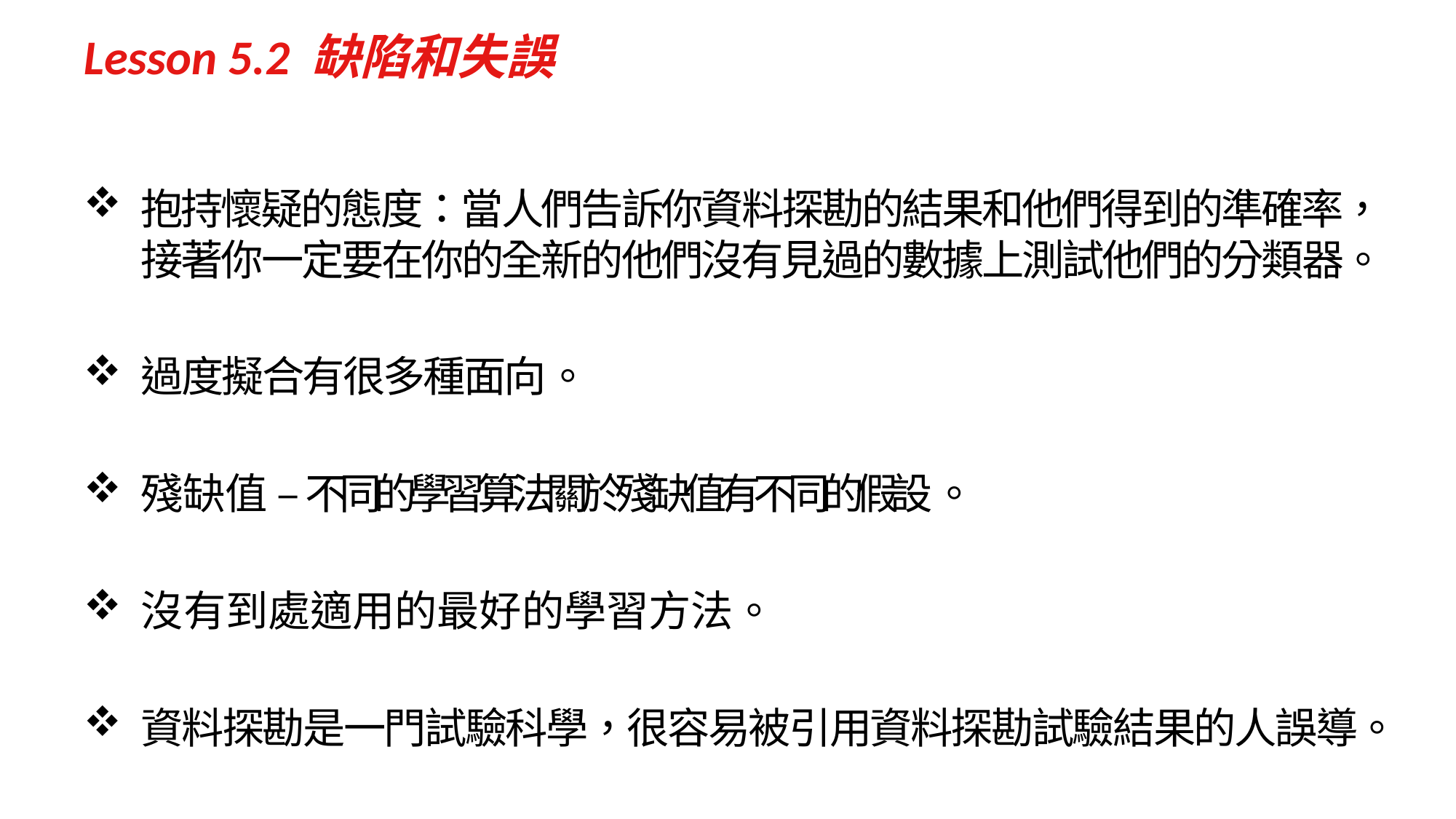

# Lesson 5.2 缺陷和失誤
抱持懷疑的態度：當人們告訴你資料探勘的結果和他們得到的準確率，接著你一定要在你的全新的他們沒有見過的數據上測試他們的分類器。

過度擬合有很多種面向。

殘缺值 –不同的學習算法關於殘缺值有不同的假設。

沒有到處適用的最好的學習方法。

資料探勘是一門試驗科學，很容易被引用資料探勘試驗結果的人誤導。